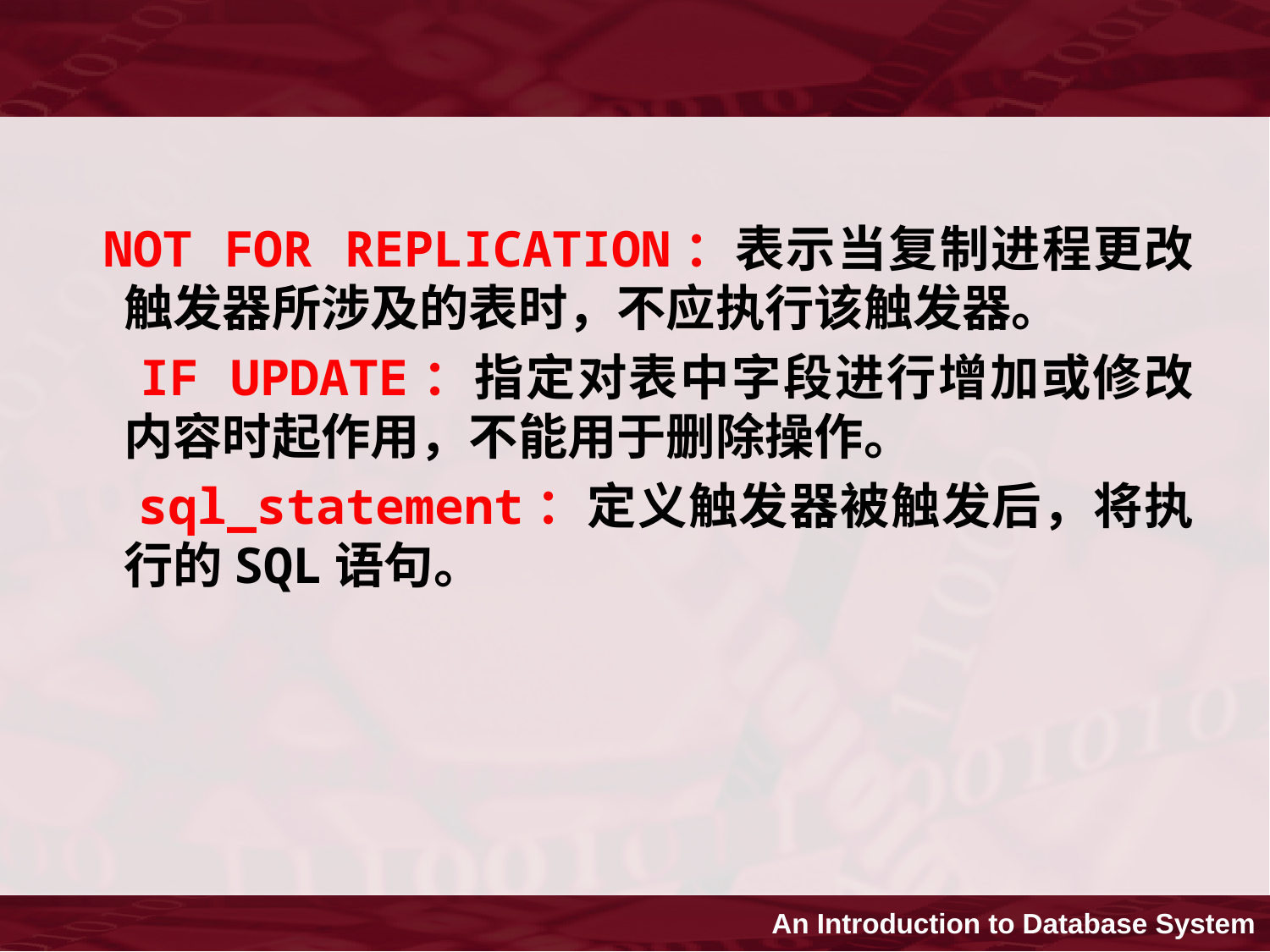

NOT FOR REPLICATION：表示当复制进程更改触发器所涉及的表时，不应执行该触发器。
  IF UPDATE：指定对表中字段进行增加或修改内容时起作用，不能用于删除操作。
  sql_statement：定义触发器被触发后，将执行的SQL语句。